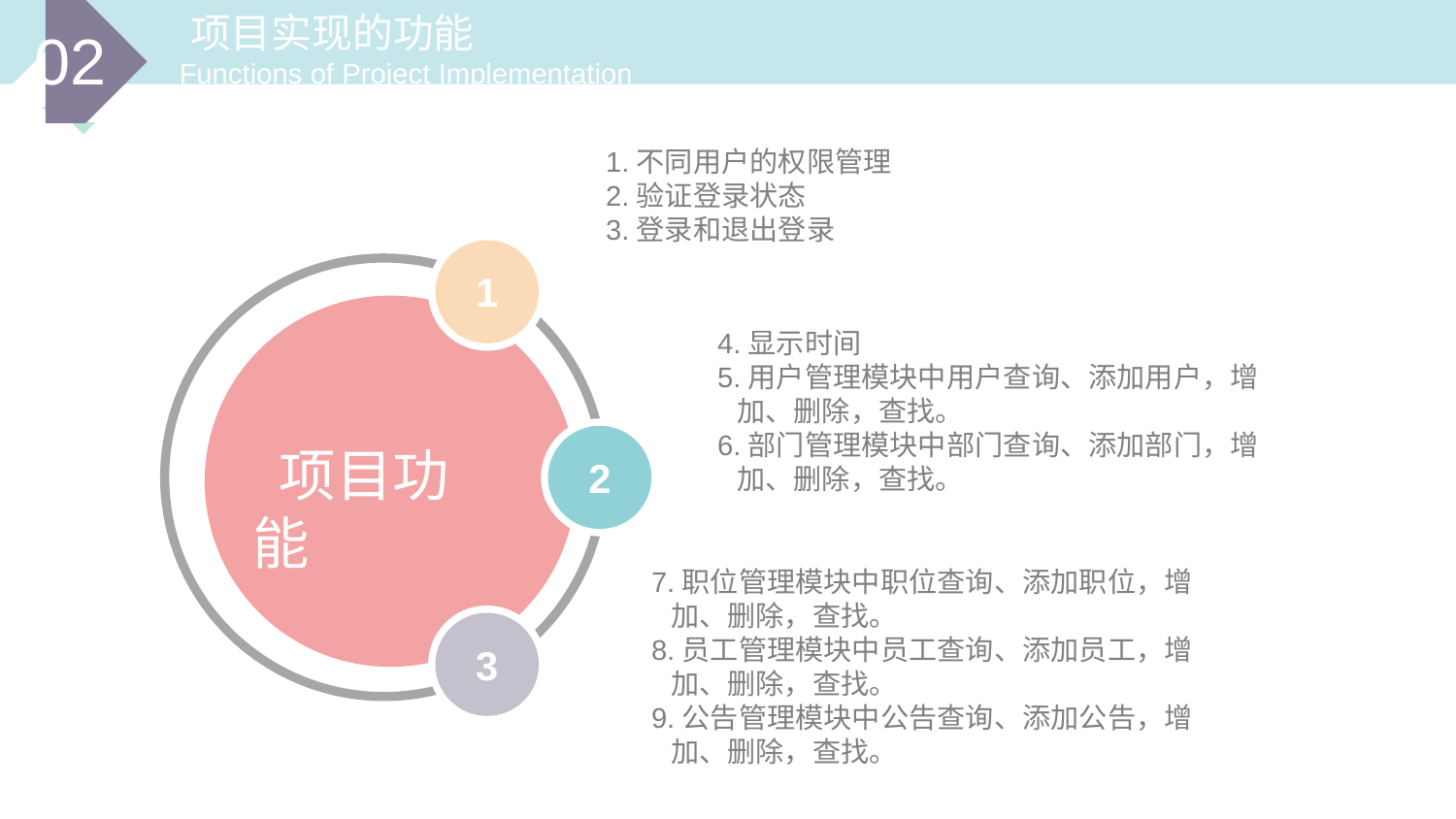

02
 项目实现的功能
Functions of Project Implementation
1.不同用户的权限管理
2.验证登录状态
3.登录和退出登录

1

 项目功能
4.显示时间
5.用户管理模块中用户查询、添加用户，增
  加、删除，查找。
6.部门管理模块中部门查询、添加部门，增
  加、删除，查找。

2
7.职位管理模块中职位查询、添加职位，增
  加、删除，查找。
8.员工管理模块中员工查询、添加员工，增
  加、删除，查找。
9.公告管理模块中公告查询、添加公告，增
  加、删除，查找。

3